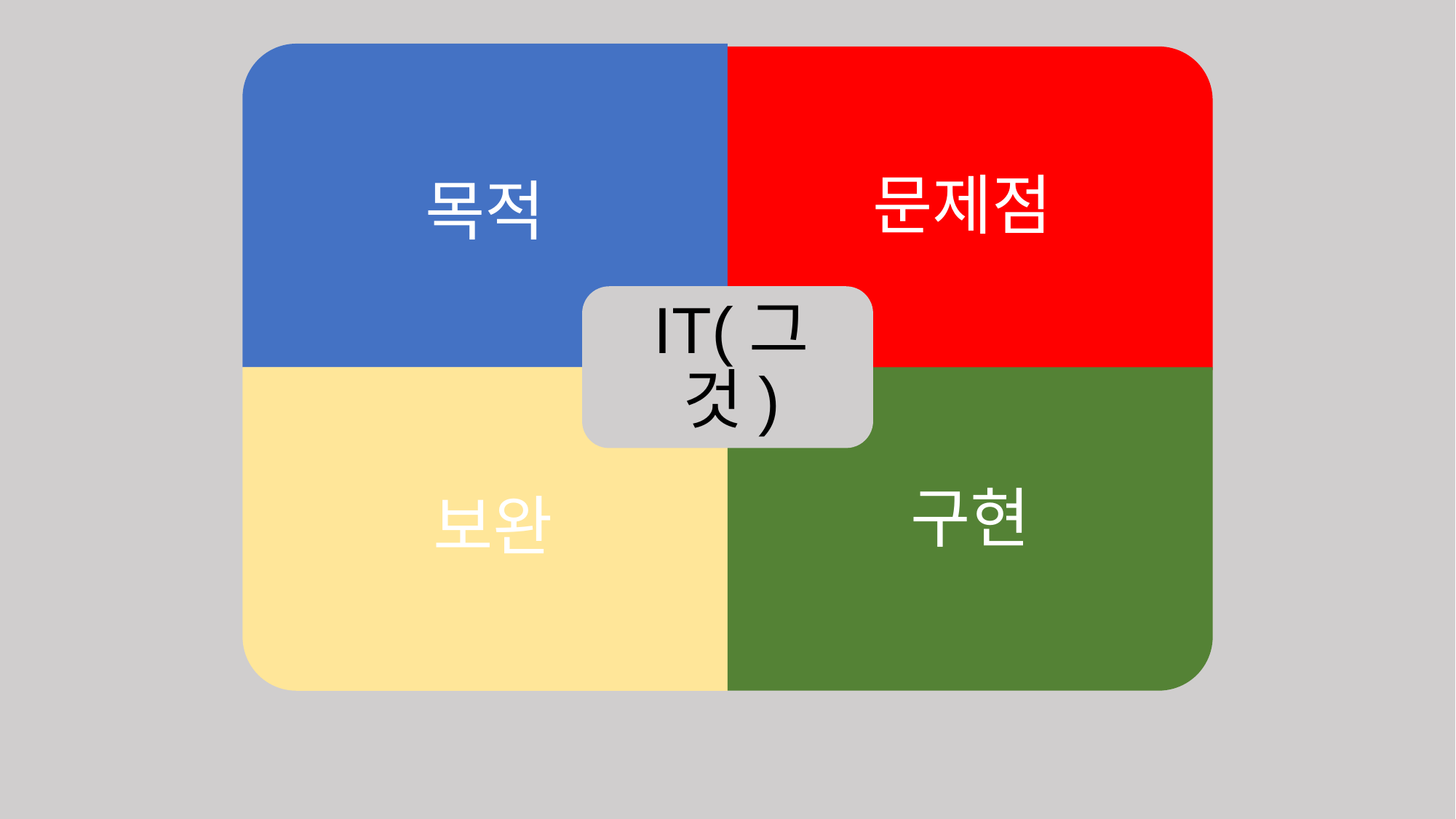

목적
문제점
보완
구현
IT(그것)
# 목적
목적